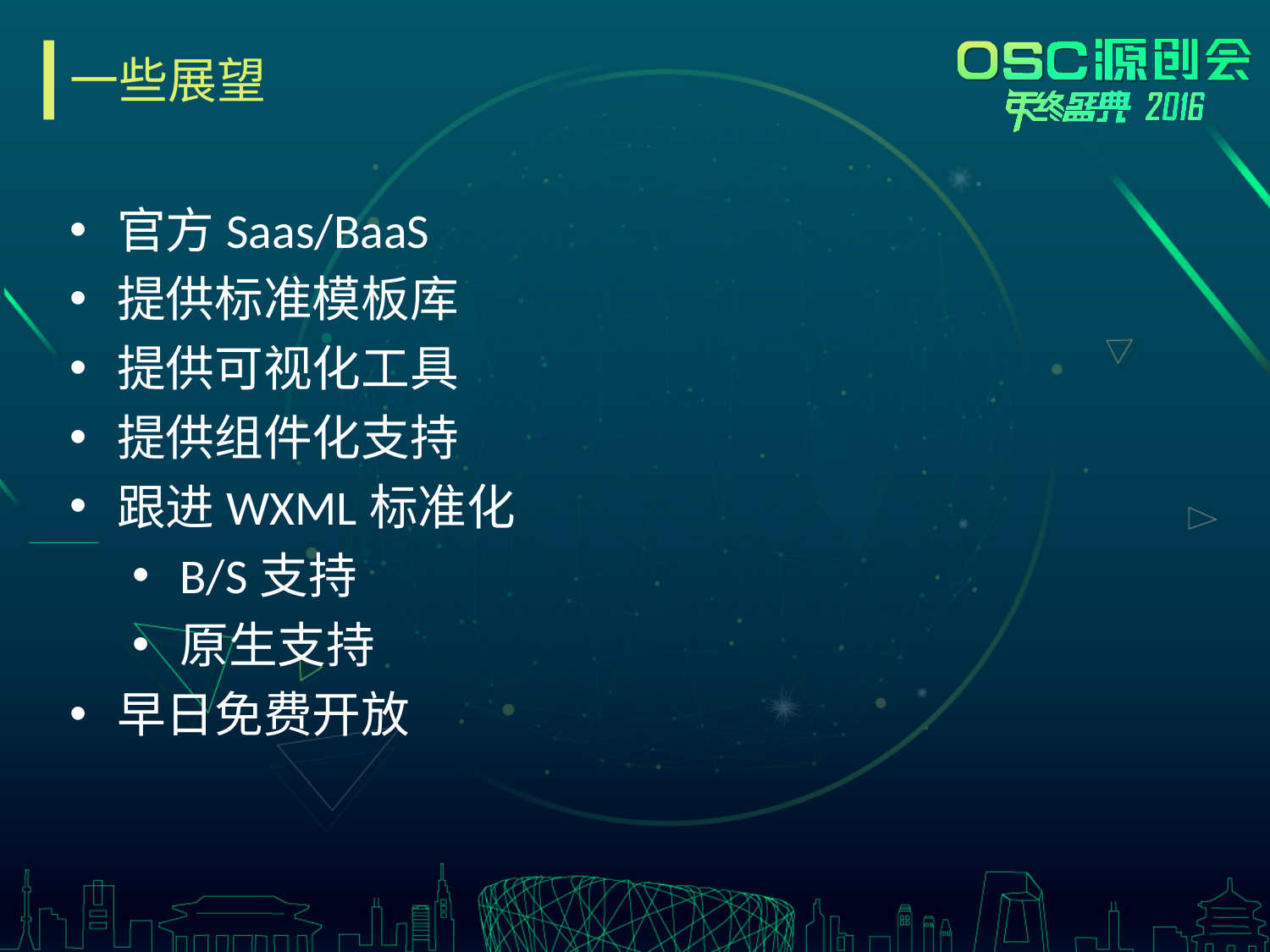

# 一些展望
官方Saas/BaaS
提供标准模板库
提供可视化工具
提供组件化支持
跟进WXML标准化
B/S支持
原生支持
早日免费开放